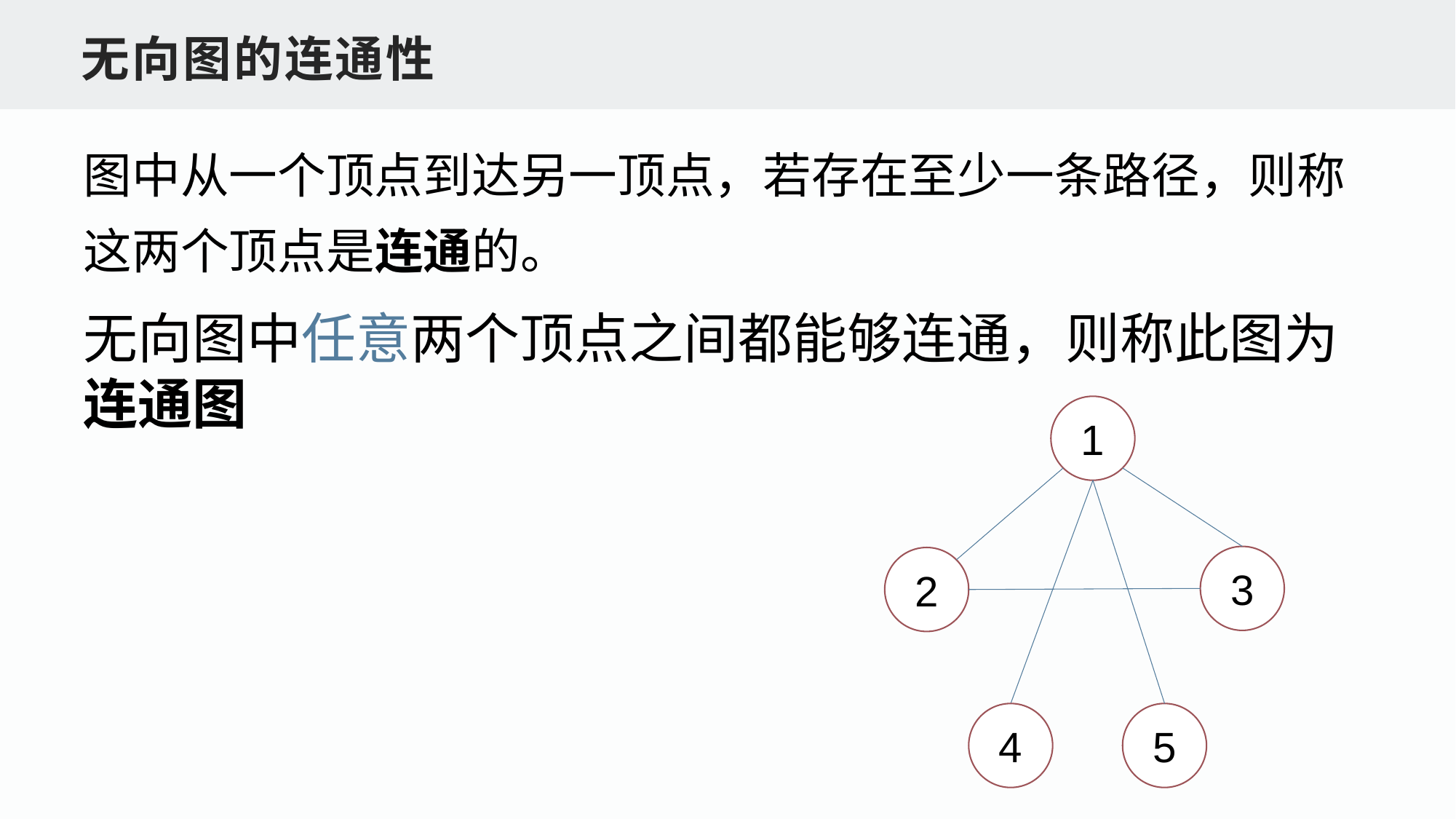

无向图的连通性
图中从一个顶点到达另一顶点，若存在至少一条路径，则称这两个顶点是连通的。
无向图中任意两个顶点之间都能够连通，则称此图为连通图
1
3
2
4
5
5